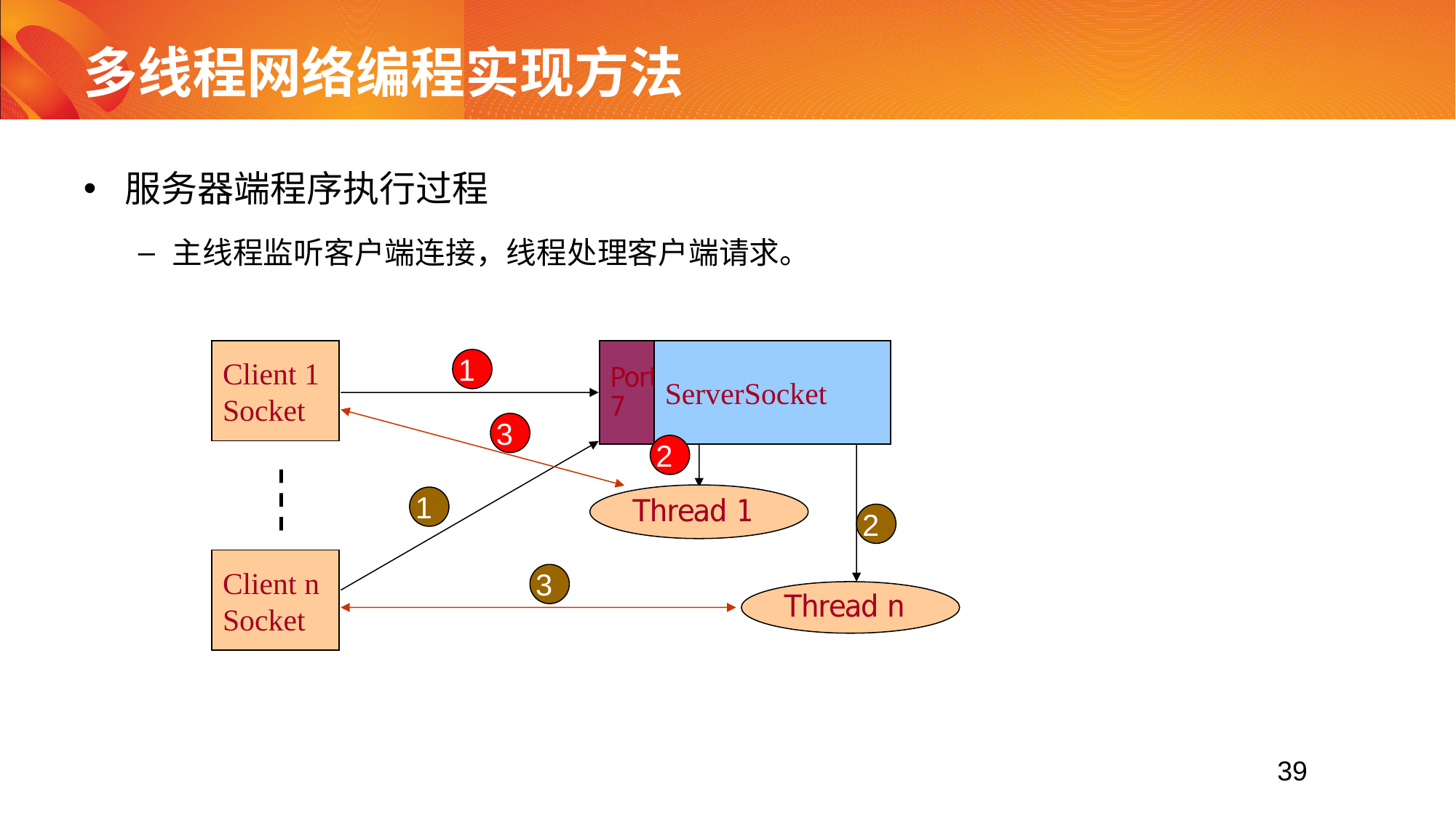

# 多线程网络编程实现方法
服务器端程序执行过程
主线程监听客户端连接，线程处理客户端请求。

Client 1
Socket
Port
7
ServerSocket
1

3

2

Thread 1
1
2
Client n
Socket
3
Thread n